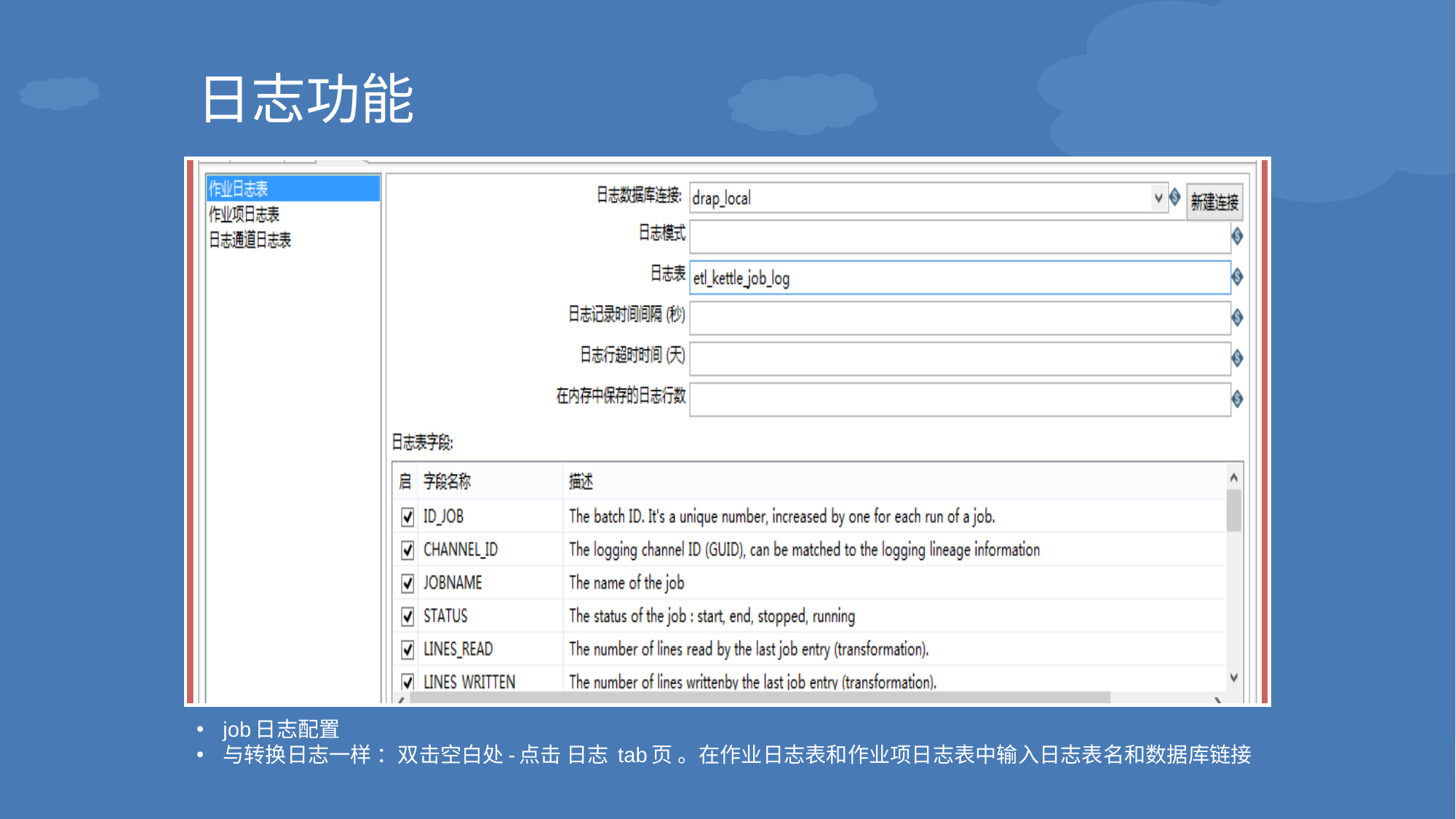

日志功能

job日志配置
与转换日志一样 ：双击空白处-点击 日志 tab页 。在作业日志表和作业项日志表中输入日志表名和数据库链接